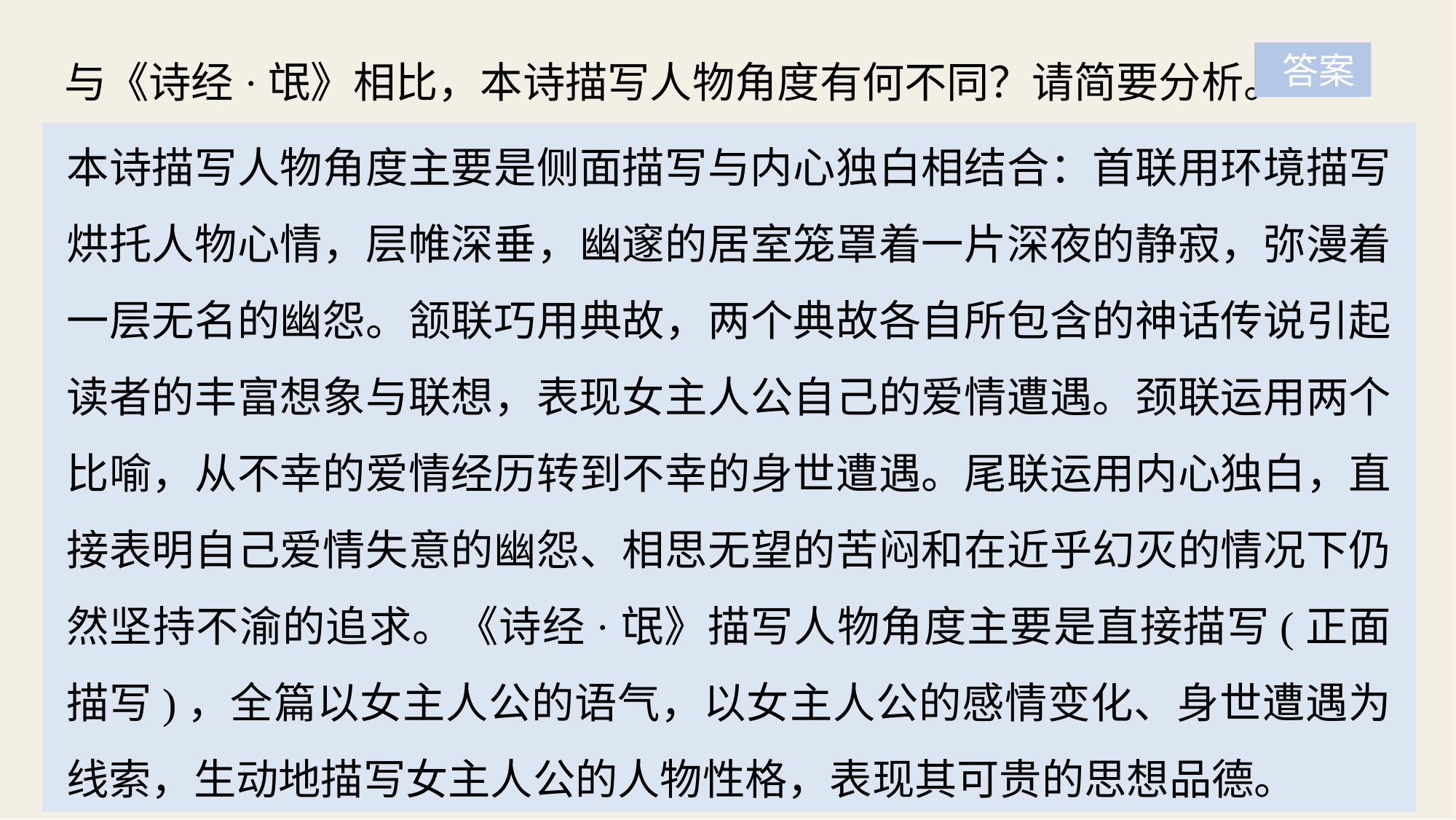

与《诗经·氓》相比，本诗描写人物角度有何不同？请简要分析。
 答案
本诗描写人物角度主要是侧面描写与内心独白相结合：首联用环境描写烘托人物心情，层帷深垂，幽邃的居室笼罩着一片深夜的静寂，弥漫着一层无名的幽怨。颔联巧用典故，两个典故各自所包含的神话传说引起读者的丰富想象与联想，表现女主人公自己的爱情遭遇。颈联运用两个比喻，从不幸的爱情经历转到不幸的身世遭遇。尾联运用内心独白，直接表明自己爱情失意的幽怨、相思无望的苦闷和在近乎幻灭的情况下仍然坚持不渝的追求。《诗经·氓》描写人物角度主要是直接描写(正面描写)，全篇以女主人公的语气，以女主人公的感情变化、身世遭遇为线索，生动地描写女主人公的人物性格，表现其可贵的思想品德。